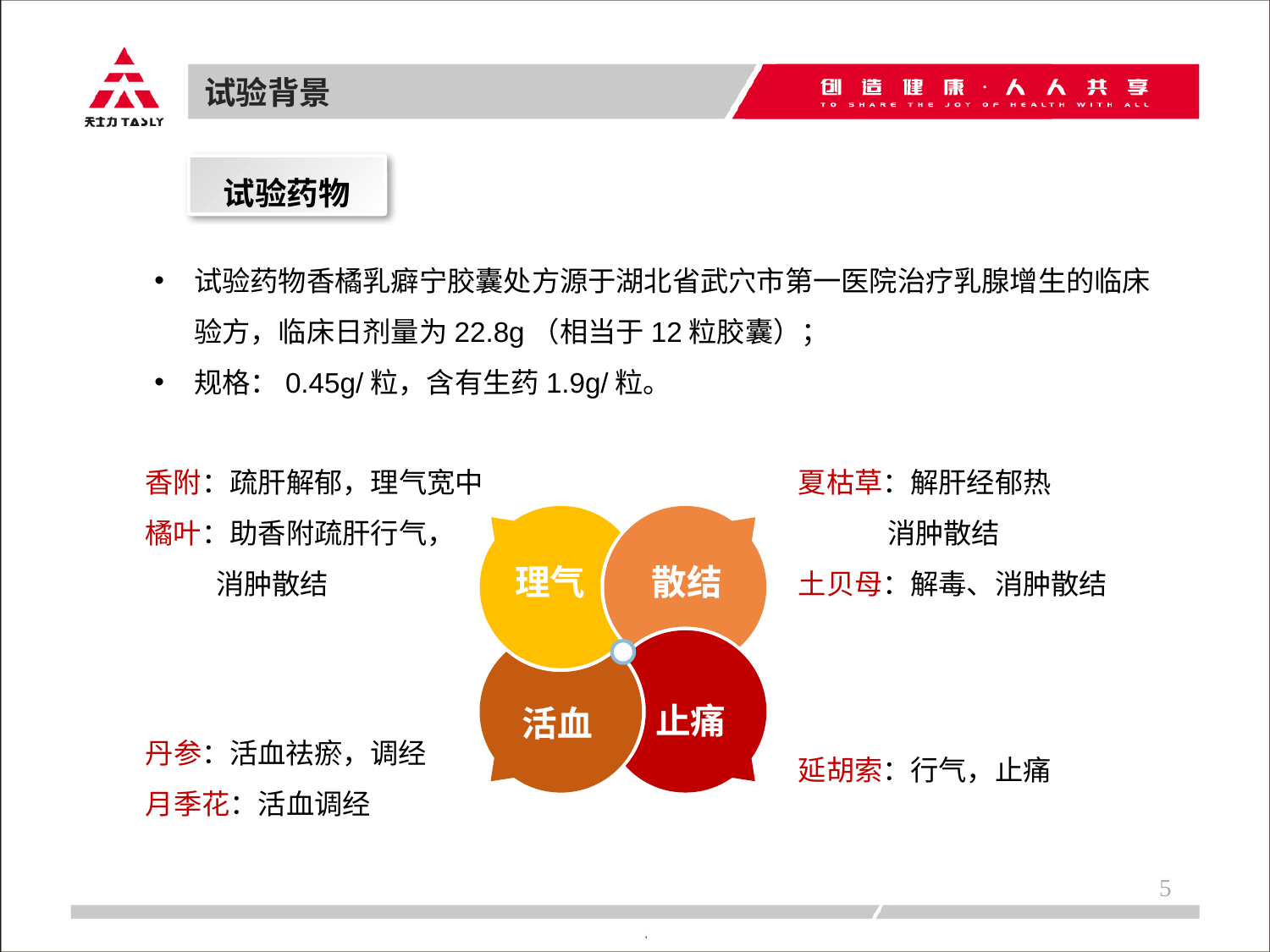

试验背景
试验药物
试验药物香橘乳癖宁胶囊处方源于湖北省武穴市第一医院治疗乳腺增生的临床验方，临床日剂量为22.8g（相当于12粒胶囊）；
规格：0.45g/粒，含有生药1.9g/粒。
香附：疏肝解郁，理气宽中
橘叶：助香附疏肝行气，
          消肿散结
夏枯草：解肝经郁热
             消肿散结
土贝母：解毒、消肿散结

理气
散结

止痛
活血
丹参：活血祛瘀，调经
月季花：活血调经
延胡索：行气，止痛
5